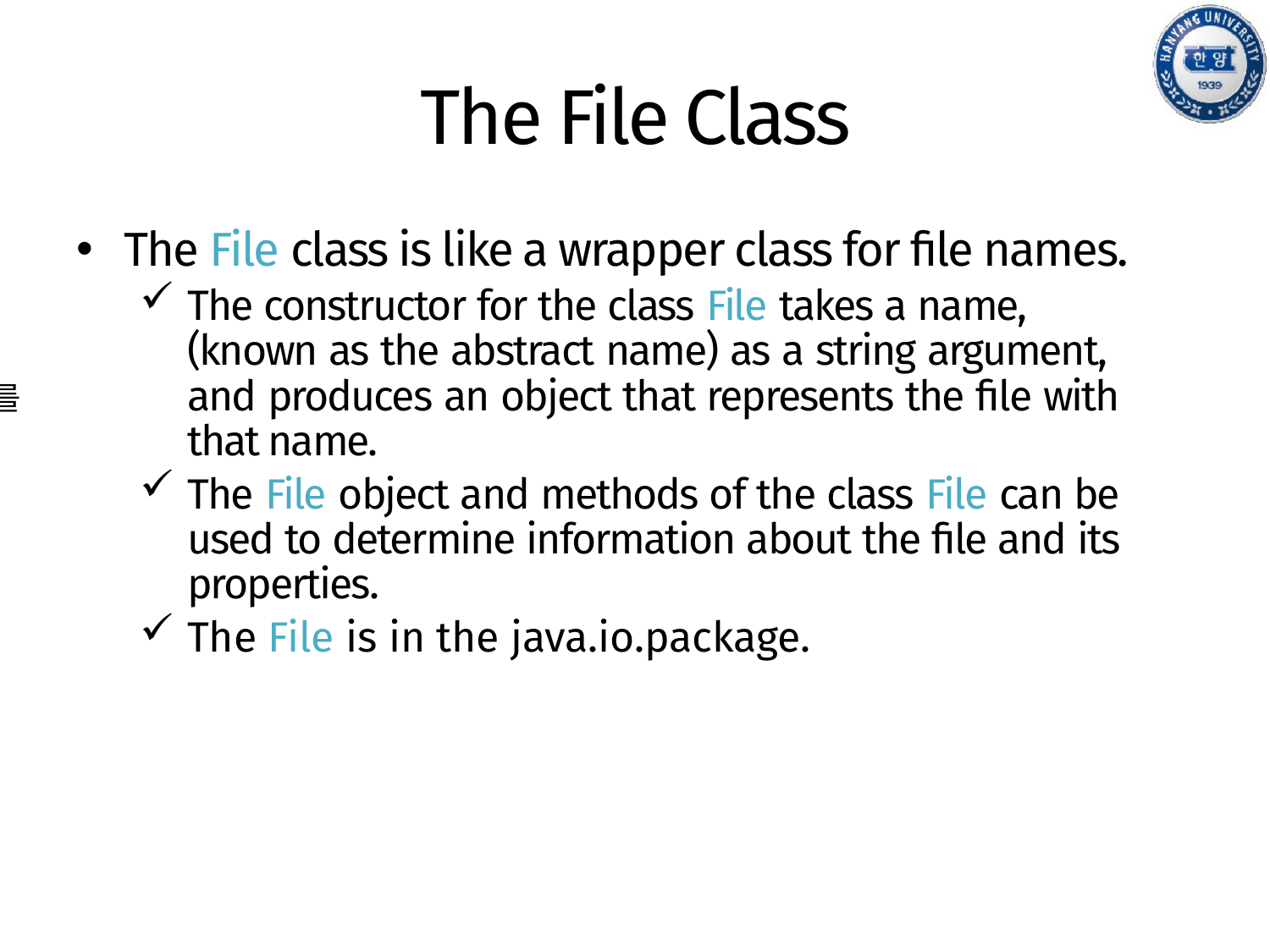

# The File Class
The File class is like a wrapper class for file names.
The constructor for the class File takes a name,          (known as the abstract name) as a string argument,   and produces an object that represents the file with  that name.
The File object and methods of the class File can be  used to determine information about the file and its  properties.
The File is in the java.io.package.
생성자는 파일이름을 argument로 받고, 받은 이름을 나타내는 object를 생성한다

파일 클래스의 메소드는 파일정보를 알려준다